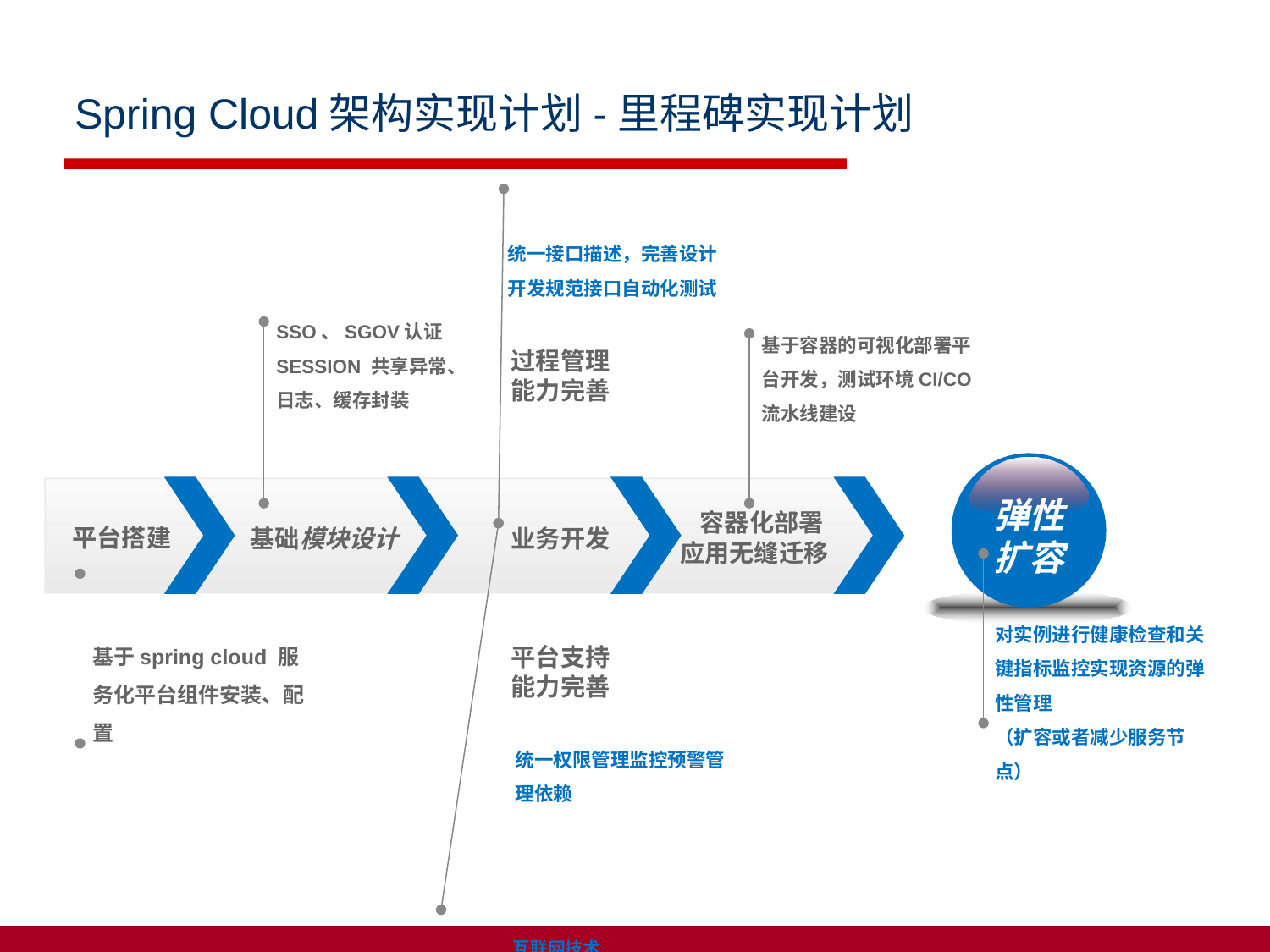

Spring Cloud架构实现计划-里程碑实现计划
统一接口描述，完善设计
开发规范接口自动化测试
SSO、SGOV认证SESSION 共享异常、
日志、缓存封装
基于容器的可视化部署平台开发，测试环境CI/CO流水线建设
过程管理
能力完善

业务开发

平台支持
能力完善

弹性
扩容

  容器化部署
应用无缝迁移
平台搭建
基础模块设计
对实例进行健康检查和关键指标监控实现资源的弹性管理
（扩容或者减少服务节点）
基于spring cloud 服务化平台组件安装、配置
统一权限管理监控预警管理依赖